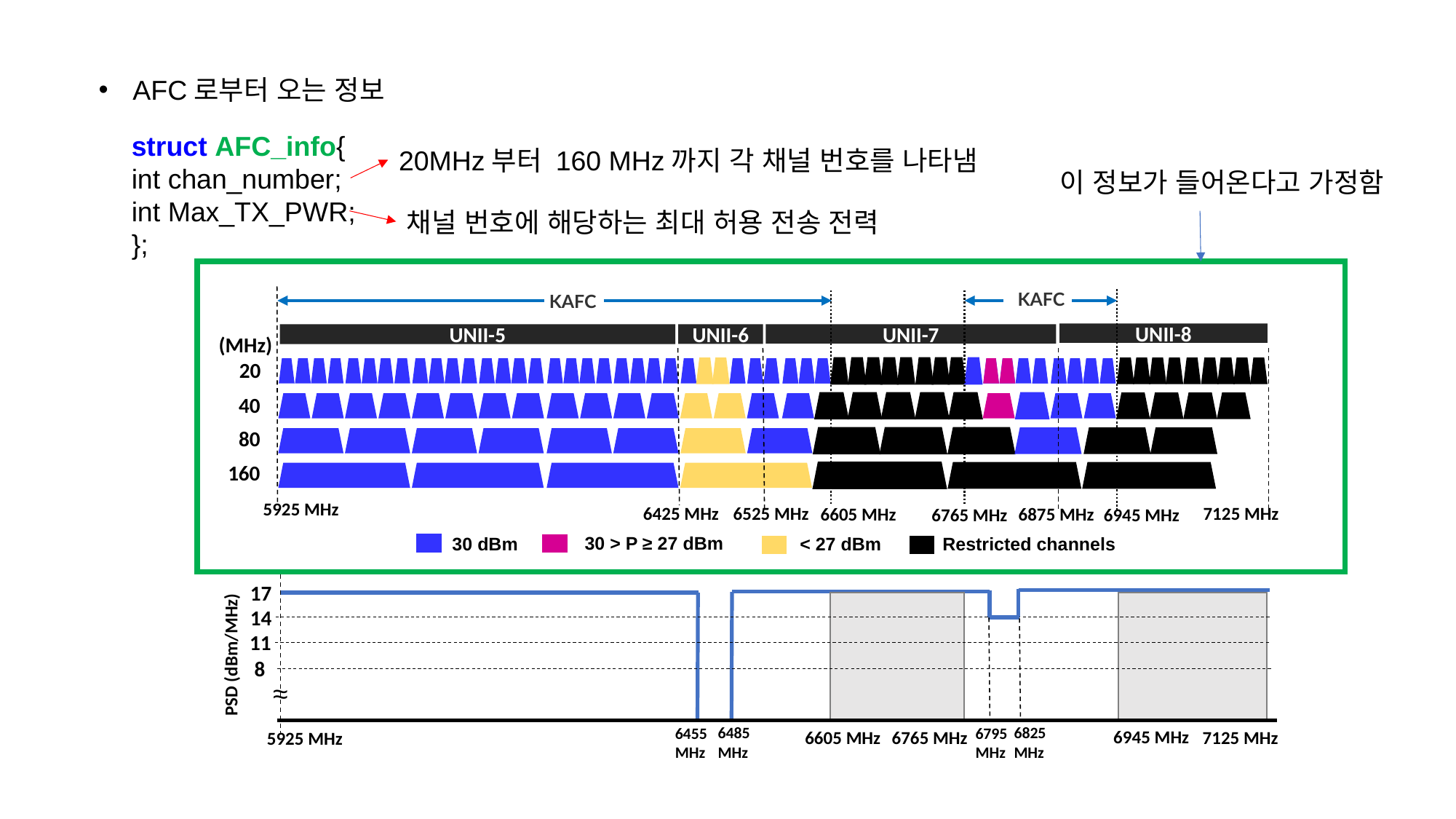

AFC로부터 오는 정보
struct AFC_info{
int chan_number;
int Max_TX_PWR;
};
20MHz부터 160 MHz까지 각 채널 번호를 나타냄
이 정보가 들어온다고 가정함
채널 번호에 해당하는 최대 허용 전송 전력

KAFC

KAFC

UNII-8
UNII-6
UNII-7
UNII-5
(MHz)
20

40

80

160

5925 MHz
6425 MHz
6525 MHz
7125 MHz
6605 MHz
6875 MHz
6765 MHz
6945 MHz
30 > P ≥ 27 dBm

30 dBm

Restricted channels

< 27 dBm

17

14
11
PSD (dBm/MHz)
8
≈
6485
MHz
6455
MHz
6945 MHz
6765 MHz
6605 MHz
5925 MHz
6825
MHz
6795
MHz
7125 MHz